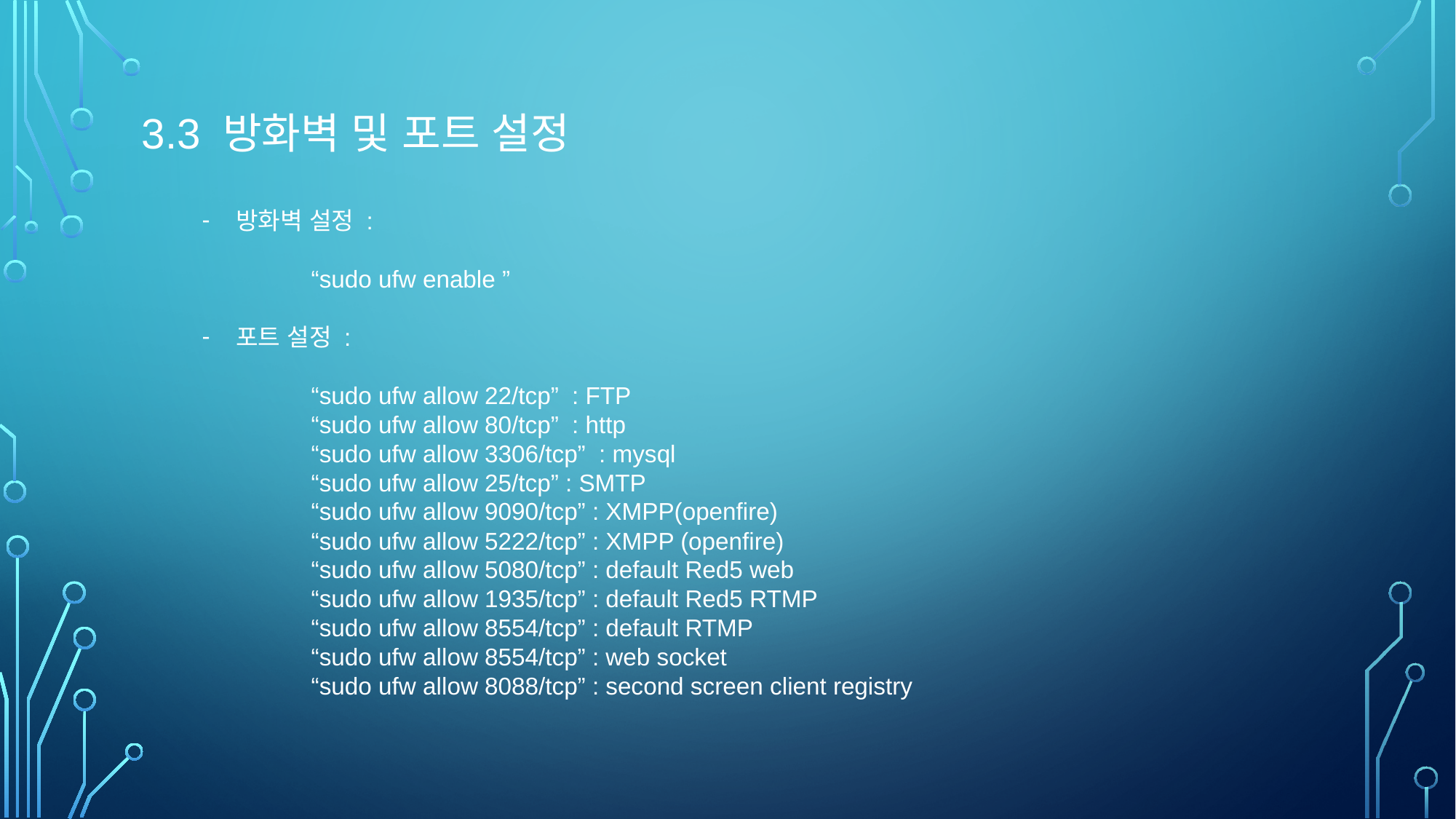

# 3.3 방화벽 및 포트 설정
방화벽 설정 :

	“sudo ufw enable ”

포트 설정 :

	“sudo ufw allow 22/tcp”  : FTP
	“sudo ufw allow 80/tcp”  : http
	“sudo ufw allow 3306/tcp”  : mysql
	“sudo ufw allow 25/tcp” : SMTP
	“sudo ufw allow 9090/tcp” : XMPP(openfire)
	“sudo ufw allow 5222/tcp” : XMPP (openfire)
 	“sudo ufw allow 5080/tcp” : default Red5 web
	“sudo ufw allow 1935/tcp” : default Red5 RTMP
	“sudo ufw allow 8554/tcp” : default RTMP
	“sudo ufw allow 8554/tcp” : web socket
	“sudo ufw allow 8088/tcp” : second screen client registry